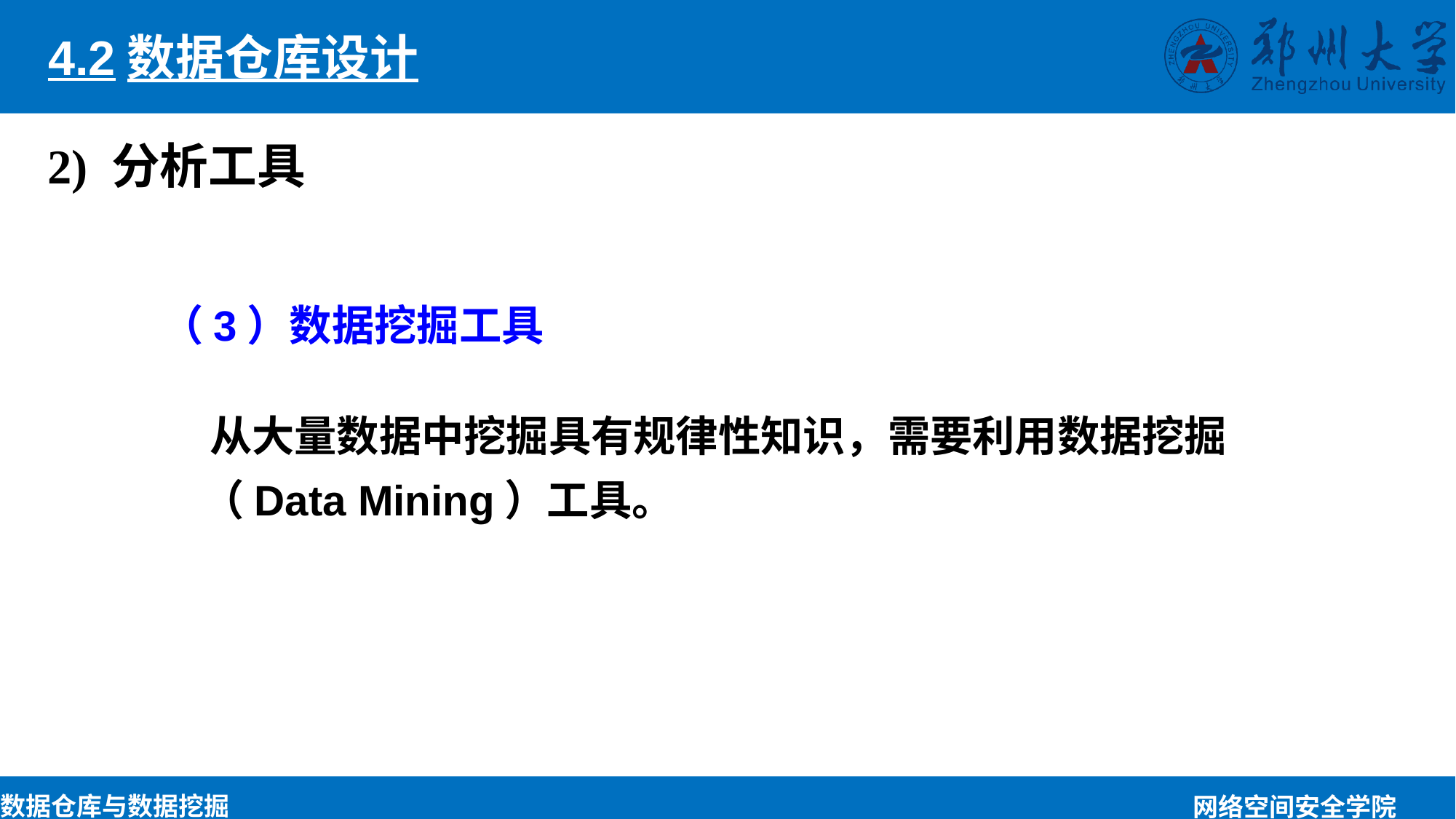

4.2数据仓库设计
2) 分析工具
（3）数据挖掘工具

      从大量数据中挖掘具有规律性知识，需要利用数据挖掘（Data Mining）工具。